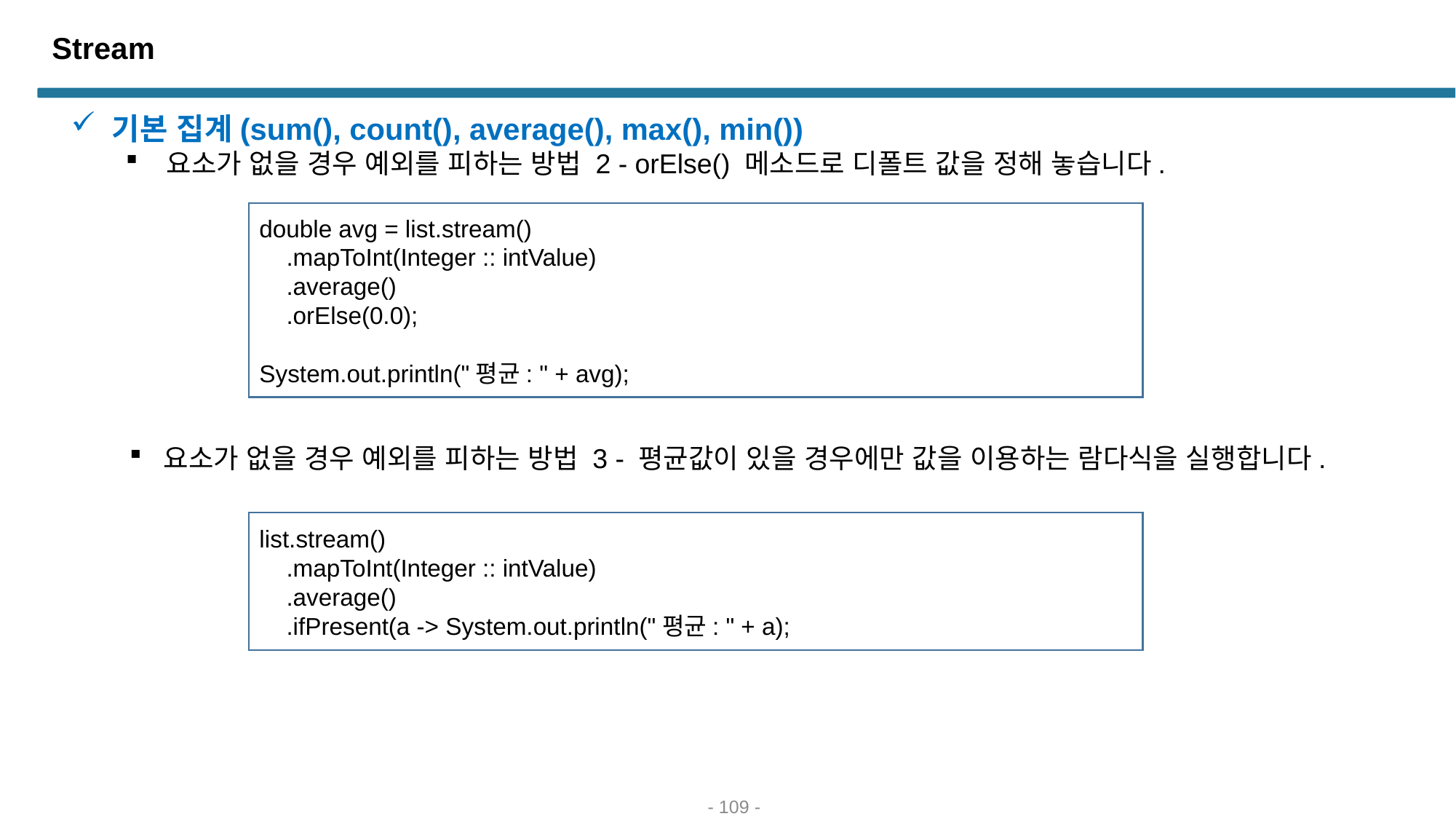

# Stream
기본 집계(sum(), count(), average(), max(), min())
요소가 없을 경우 예외를 피하는 방법 2 - orElse() 메소드로 디폴트 값을 정해 놓습니다.
double avg = list.stream()
    .mapToInt(Integer :: intValue)
    .average()
    .orElse(0.0);

System.out.println("평균: " + avg);
요소가 없을 경우 예외를 피하는 방법 3 - 평균값이 있을 경우에만 값을 이용하는 람다식을 실행합니다.
list.stream()
    .mapToInt(Integer :: intValue)
    .average()
    .ifPresent(a -> System.out.println("평균: " + a);
- 109 -